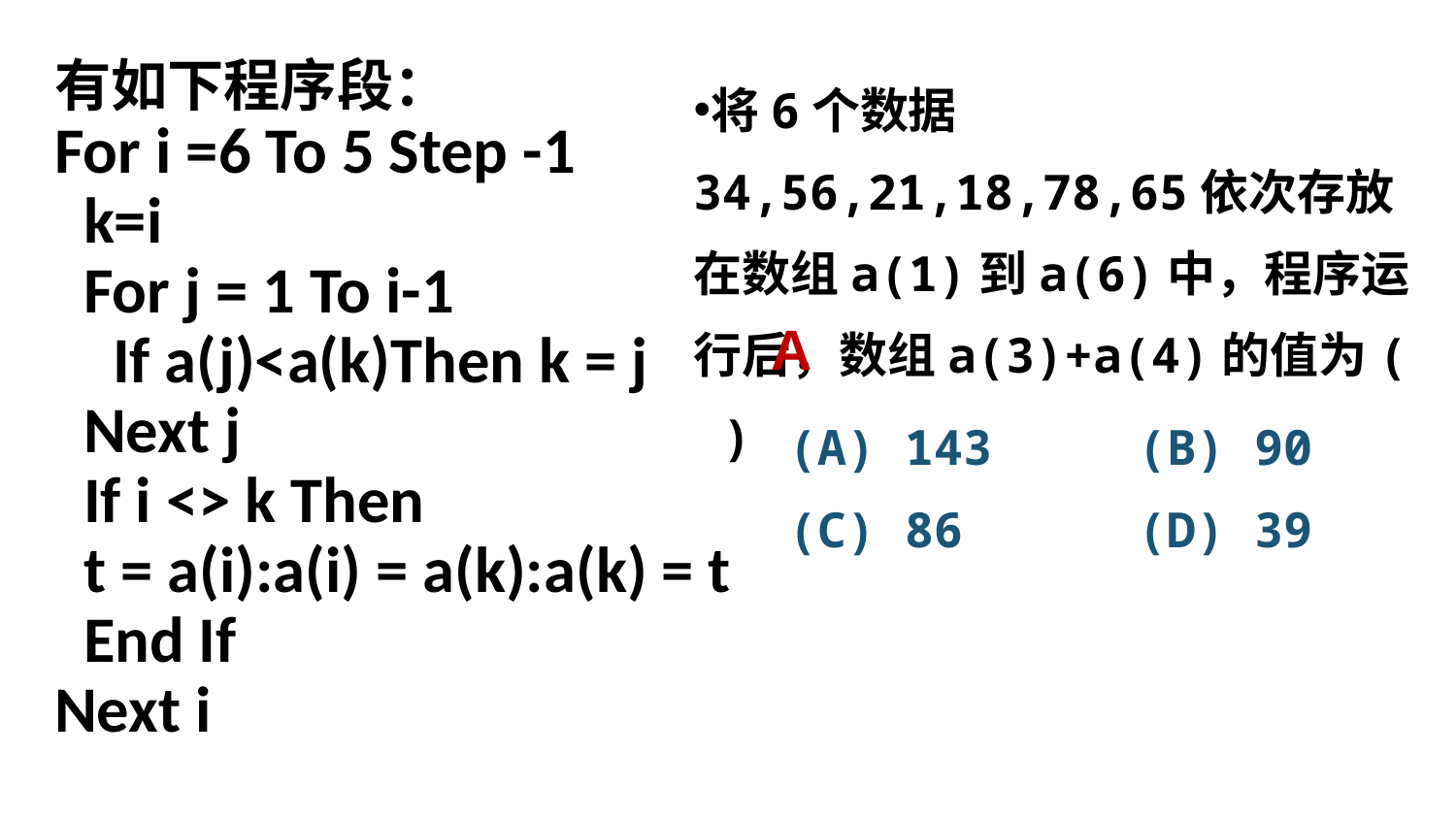

有如下程序段：
For i =6 To 5 Step -1
  k=i
  For j = 1 To i-1
    If a(j)<a(k)Then k = j
  Next j
  If i <> k Then
  t = a(i):a(i) = a(k):a(k) = t
  End If
Next i

将6个数据34,56,21,18,78,65依次存放在数组a(1)到a(6)中，程序运行后，数组a(3)+a(4)的值为(  )
A
(A) 143     (B) 90
(C) 86      (D) 39